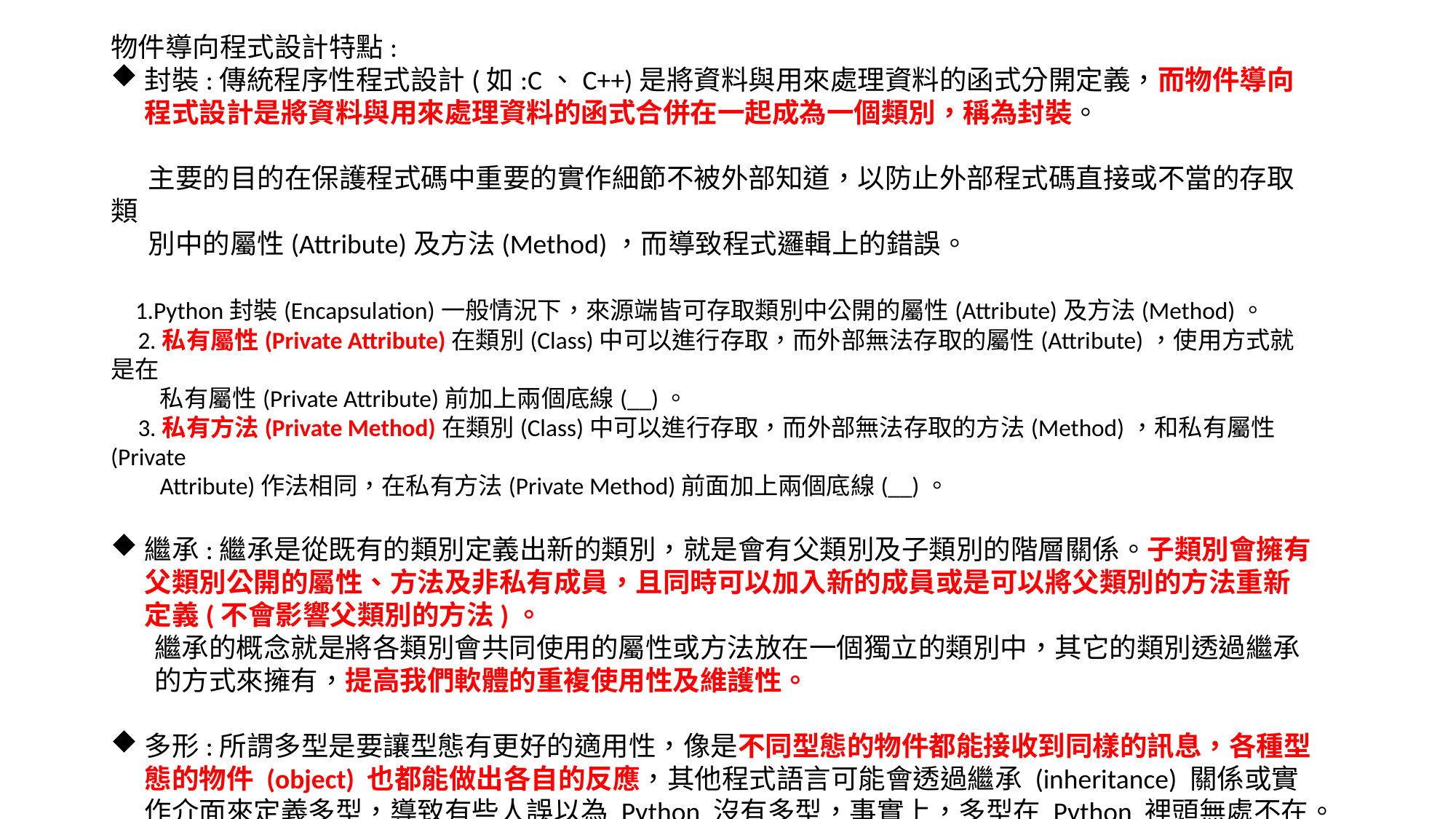

物件導向程式設計特點:
封裝:傳統程序性程式設計(如:C、C++)是將資料與用來處理資料的函式分開定義，而物件導向程式設計是將資料與用來處理資料的函式合併在一起成為一個類別，稱為封裝。

     主要的目的在保護程式碼中重要的實作細節不被外部知道，以防止外部程式碼直接或不當的存取類
     別中的屬性(Attribute)及方法(Method)，而導致程式邏輯上的錯誤。

    1.Python封裝(Encapsulation)一般情況下，來源端皆可存取類別中公開的屬性(Attribute)及方法(Method)。
     2.私有屬性(Private Attribute)在類別(Class)中可以進行存取，而外部無法存取的屬性(Attribute)，使用方式就是在
        私有屬性(Private Attribute)前加上兩個底線(__)。
     3.私有方法(Private Method)在類別(Class)中可以進行存取，而外部無法存取的方法(Method)，和私有屬性(Private
         Attribute)作法相同，在私有方法(Private Method)前面加上兩個底線(__)。

繼承:繼承是從既有的類別定義出新的類別，就是會有父類別及子類別的階層關係。子類別會擁有父類別公開的屬性、方法及非私有成員，且同時可以加入新的成員或是可以將父類別的方法重新定義(不會影響父類別的方法)。
      繼承的概念就是將各類別會共同使用的屬性或方法放在一個獨立的類別中，其它的類別透過繼承
      的方式來擁有，提高我們軟體的重複使用性及維護性。

多形:所謂多型是要讓型態有更好的適用性，像是不同型態的物件都能接收到同樣的訊息，各種型態的物件 (object) 也都能做出各自的反應，其他程式語言可能會透過繼承 (inheritance) 關係或實作介面來定義多型，導致有些人誤以為 Python 沒有多型，事實上，多型在 Python 裡頭無處不在。